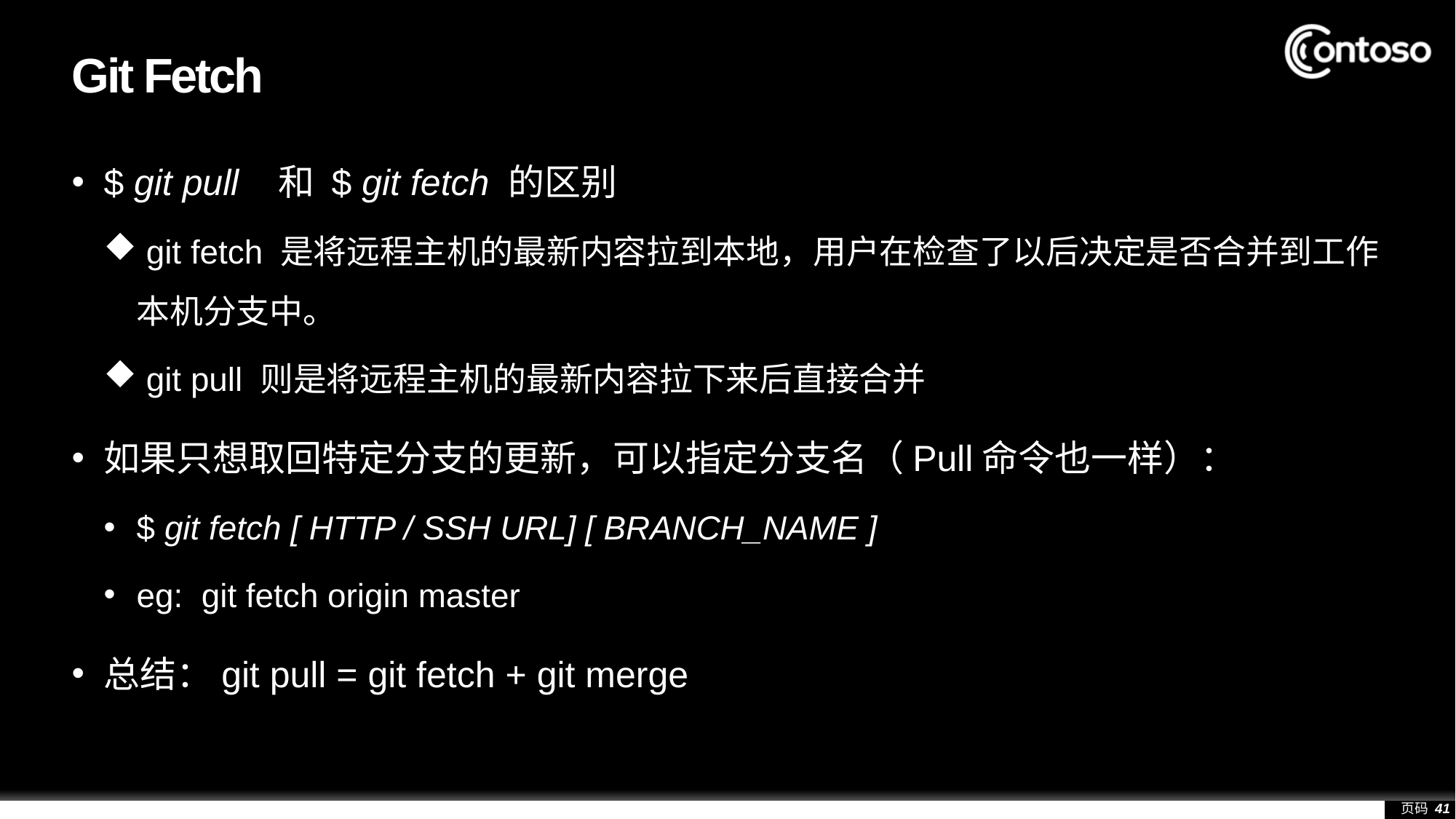

# Git Fetch
$ git pull   和 $ git fetch 的区别
 git fetch 是将远程主机的最新内容拉到本地，用户在检查了以后决定是否合并到工作本机分支中。
 git pull 则是将远程主机的最新内容拉下来后直接合并
如果只想取回特定分支的更新，可以指定分支名（Pull命令也一样）：
$ git fetch [ HTTP / SSH URL] [ BRANCH_NAME ]
eg:  git fetch origin master
总结：git pull = git fetch + git merge
页码 41